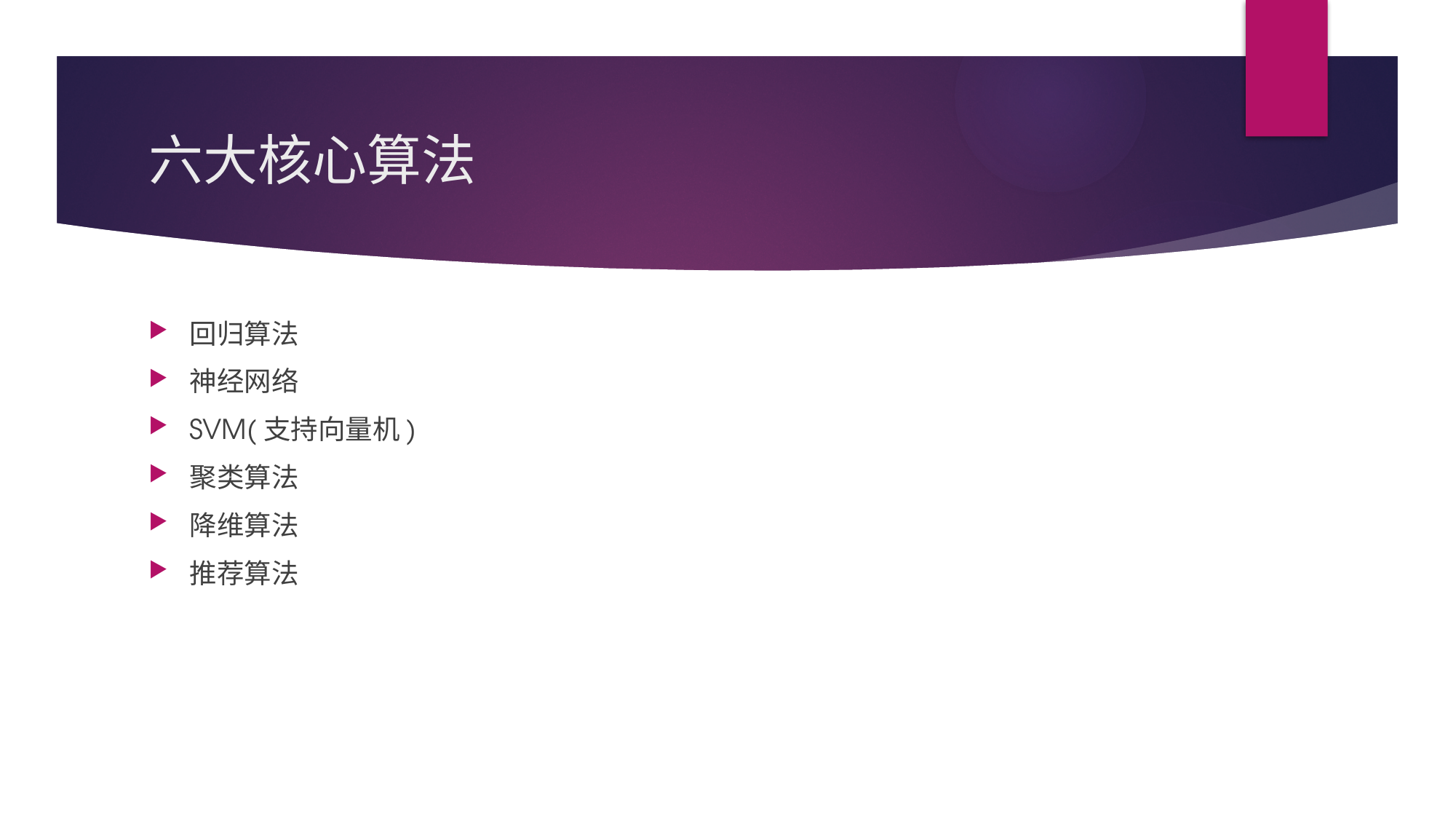

# 六大核心算法
回归算法
神经网络
SVM(支持向量机)
聚类算法
降维算法
推荐算法